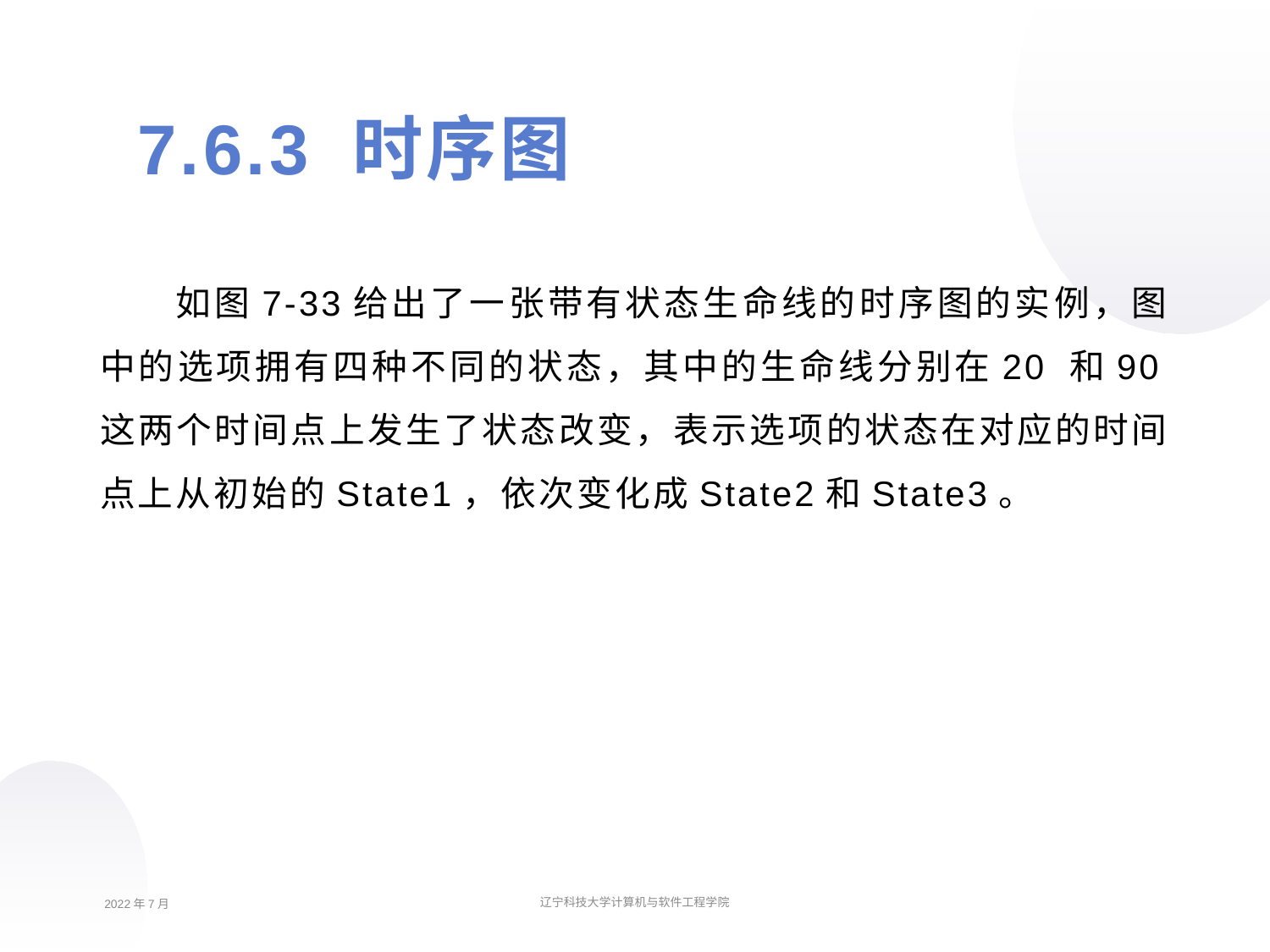

7.6.3 时序图
如图7-33给出了一张带有状态生命线的时序图的实例，图中的选项拥有四种不同的状态，其中的生命线分别在20 和90这两个时间点上发生了状态改变，表示选项的状态在对应的时间点上从初始的State1，依次变化成State2和State3。

2022年7月
辽宁科技大学计算机与软件工程学院
136